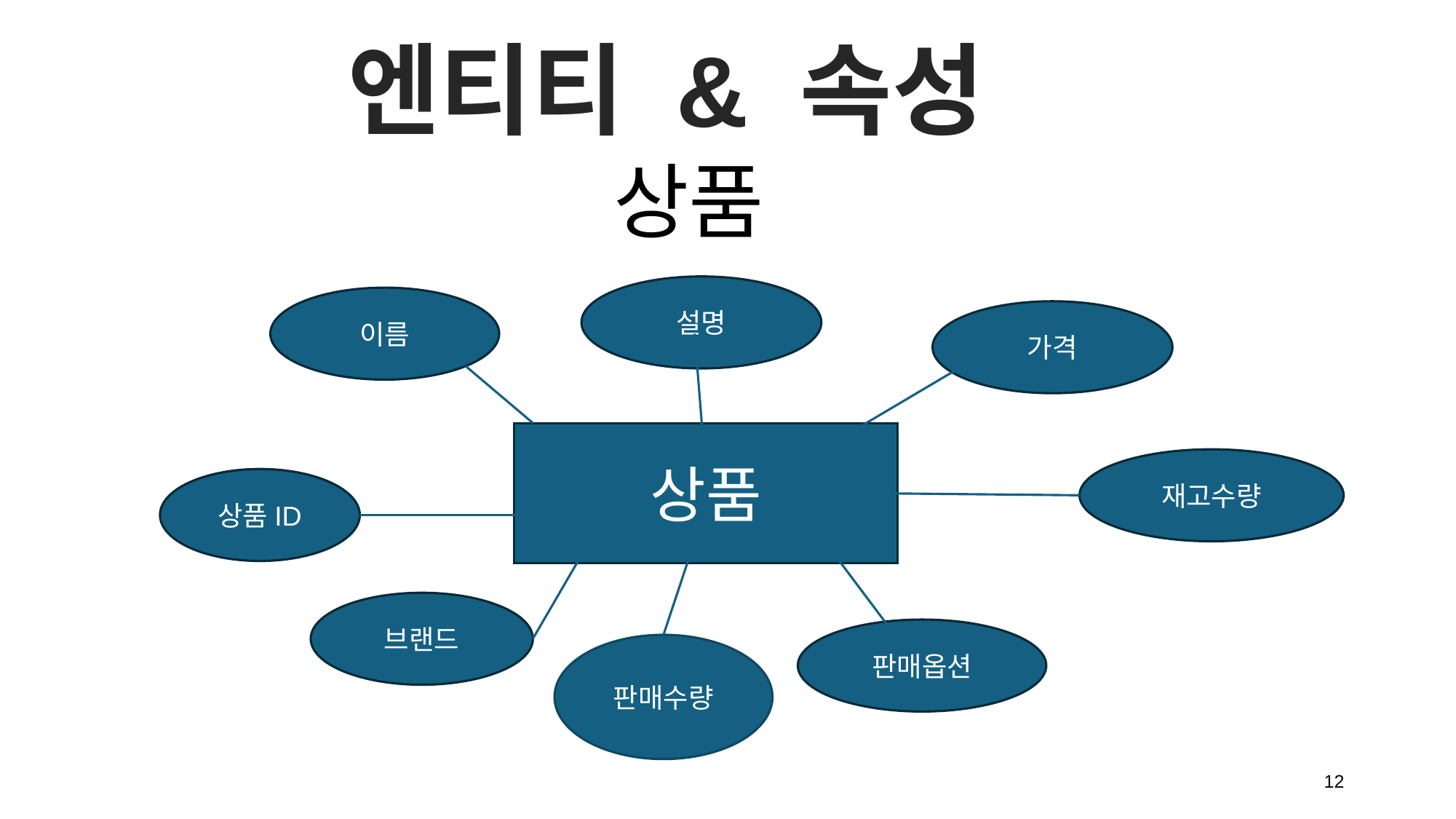

엔티티 & 속성
상품
설명
이름
가격
상품
재고수량
상품ID
브랜드
판매옵션
판매수량
12